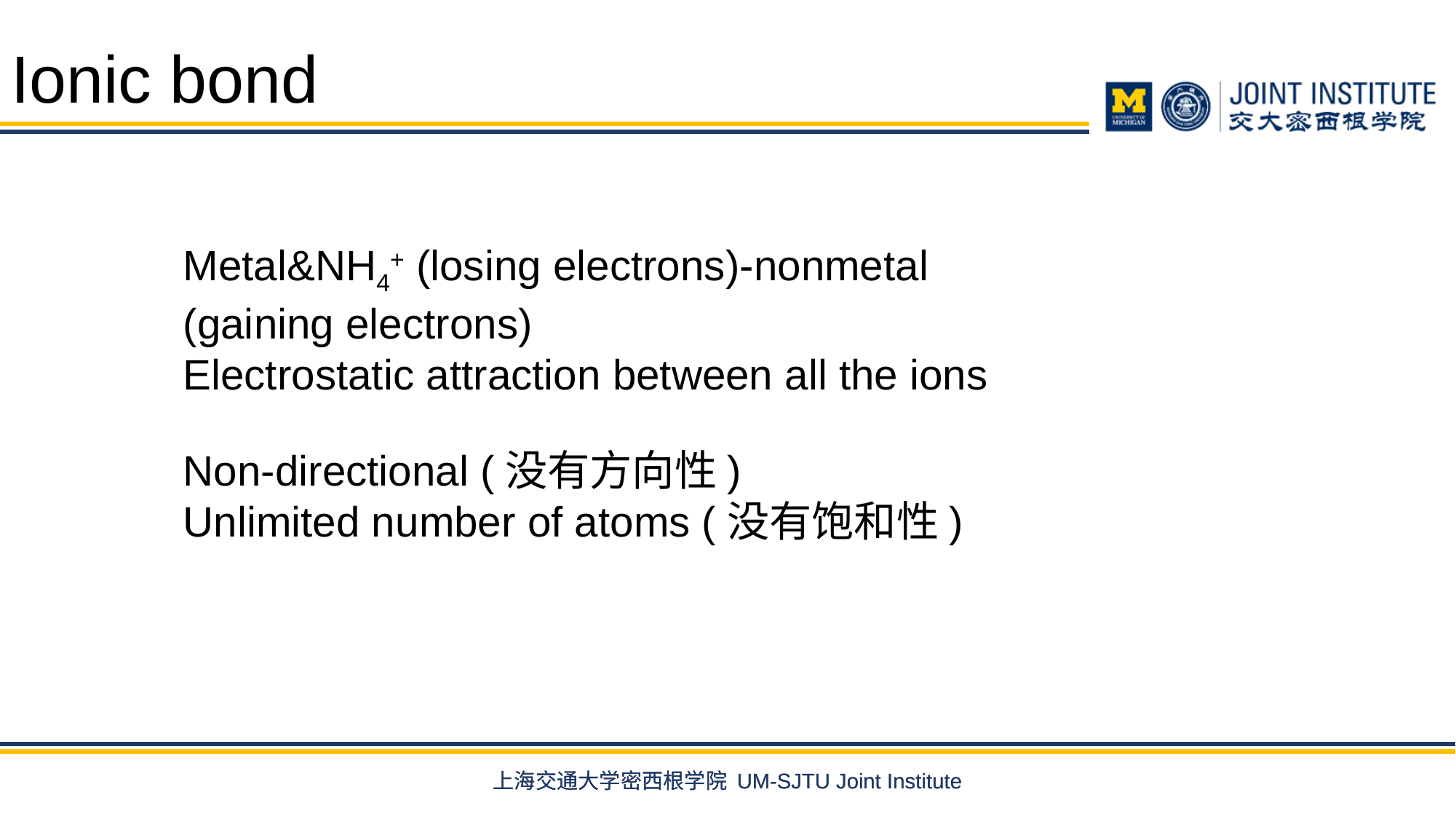

# Ionic bond

Metal&NH4+ (losing electrons)-nonmetal (gaining electrons)
Electrostatic attraction between all the ions
Non-directional (没有方向性)
Unlimited number of atoms (没有饱和性)
5